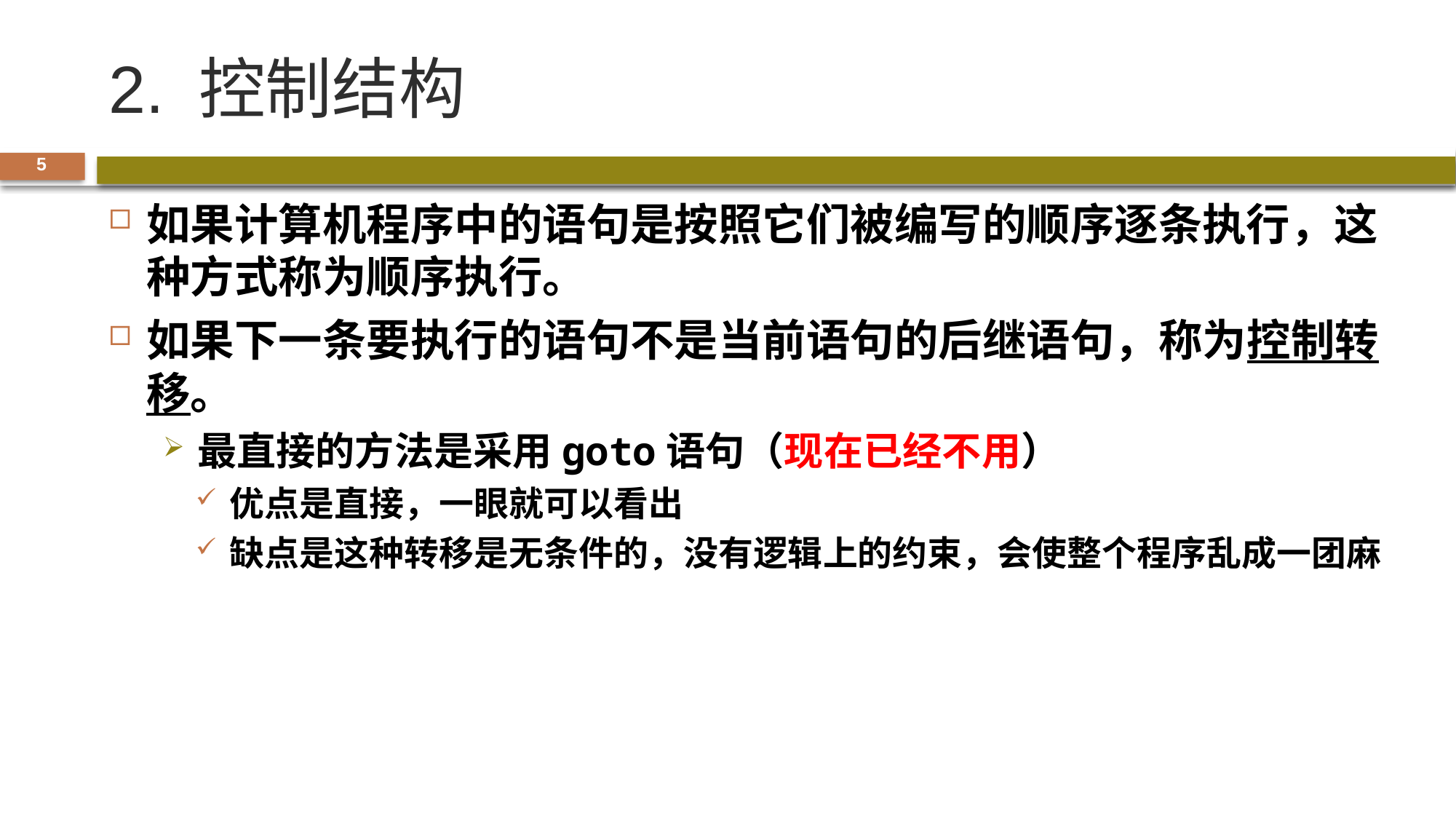

# 2. 控制结构
5
如果计算机程序中的语句是按照它们被编写的顺序逐条执行，这种方式称为顺序执行。
如果下一条要执行的语句不是当前语句的后继语句，称为控制转移。
最直接的方法是采用goto语句（现在已经不用）
优点是直接，一眼就可以看出
缺点是这种转移是无条件的，没有逻辑上的约束，会使整个程序乱成一团麻